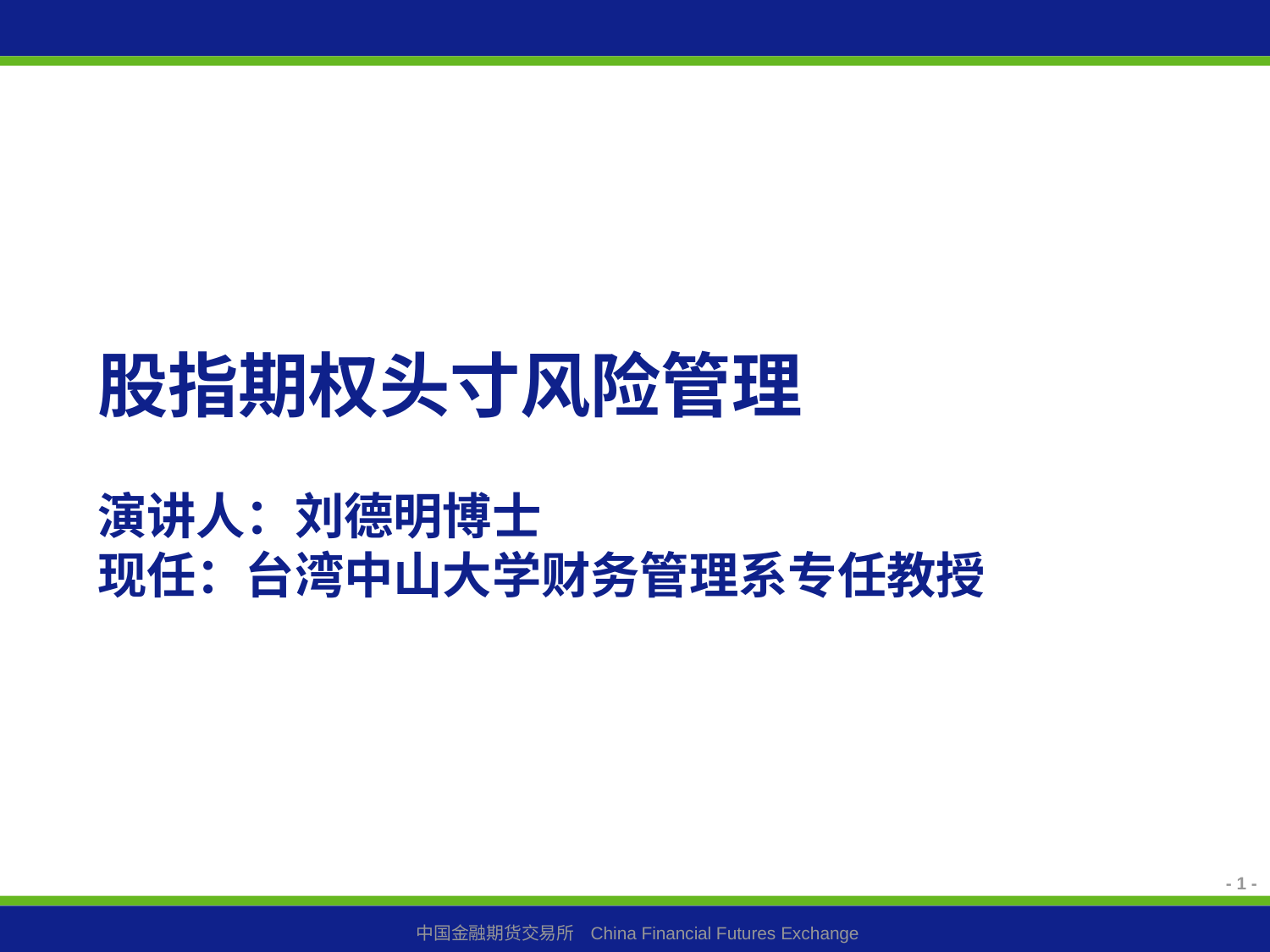

股指期权头寸风险管理
演讲人：刘德明博士
现任：台湾中山大学财务管理系专任教授

- 1 -